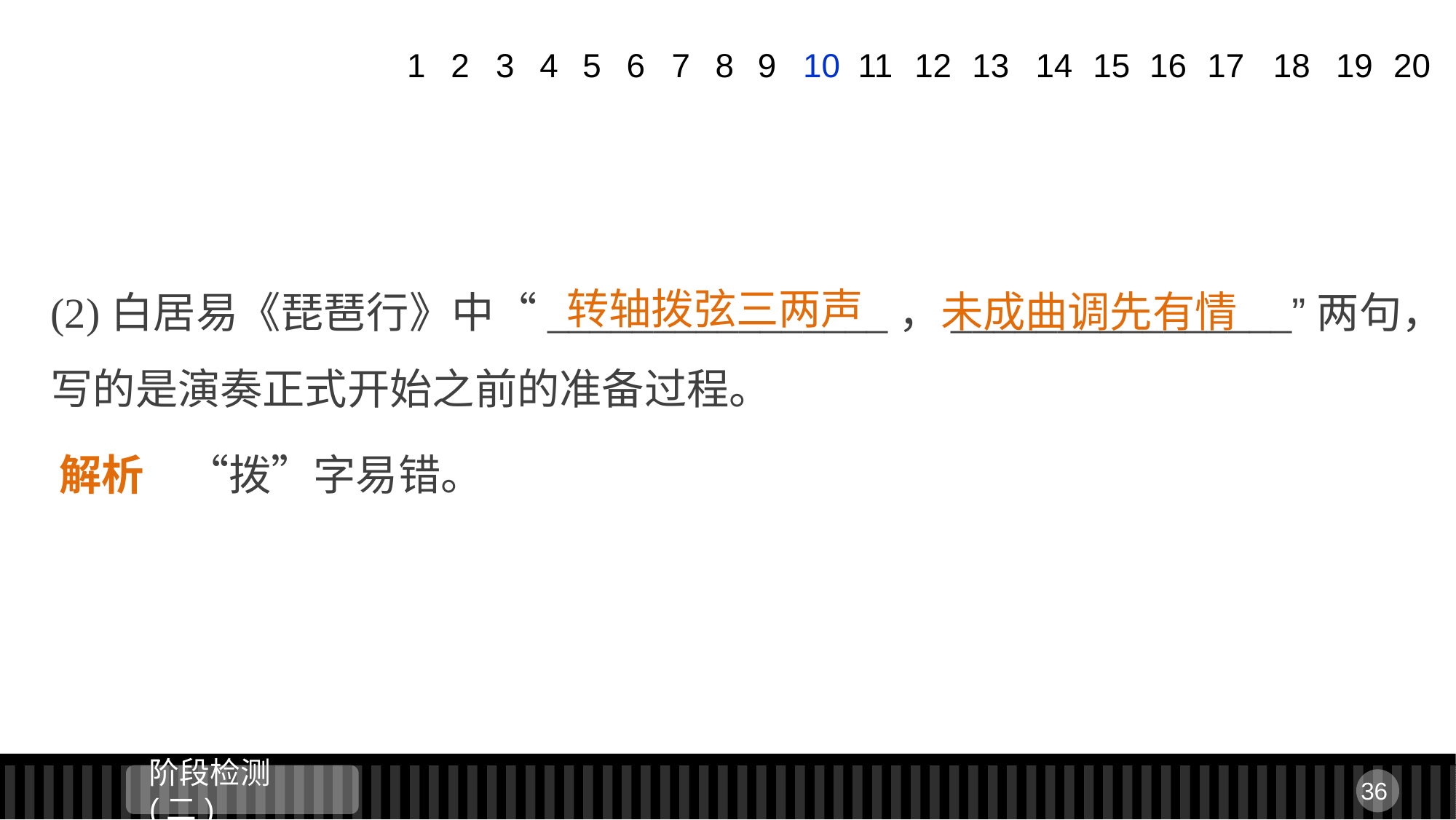

1
2
3
4
5
6
7
8
9
10
11
12
13
14
15
16
17
18
19
20
转轴拨弦三两声
未成曲调先有情
(2)白居易《琵琶行》中“________________，________________”两句，写的是演奏正式开始之前的准备过程。
解析　“拨”字易错。